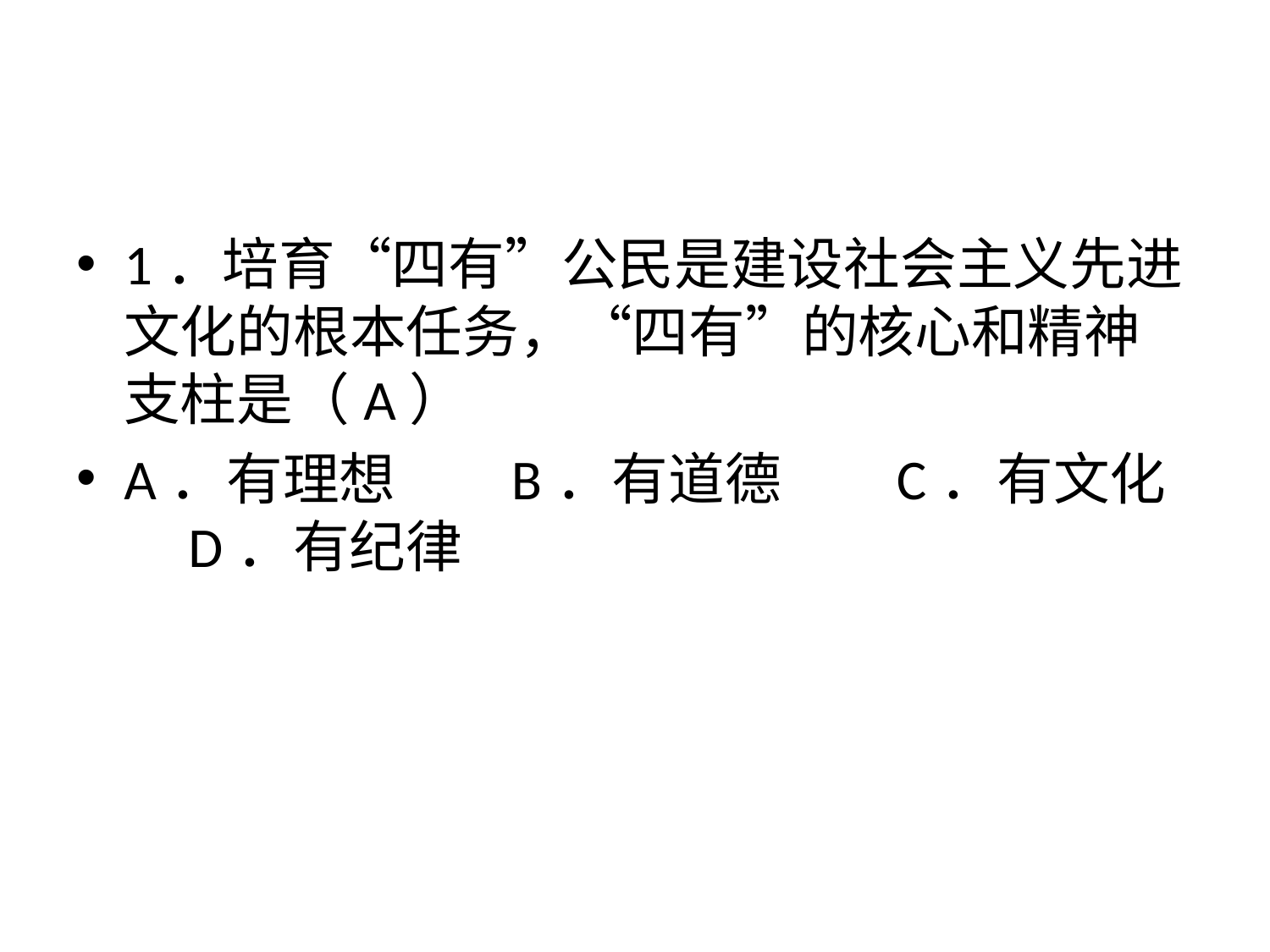

#
1．培育“四有”公民是建设社会主义先进文化的根本任务，“四有”的核心和精神支柱是（A）
A．有理想        B．有道德        C．有文化       D．有纪律